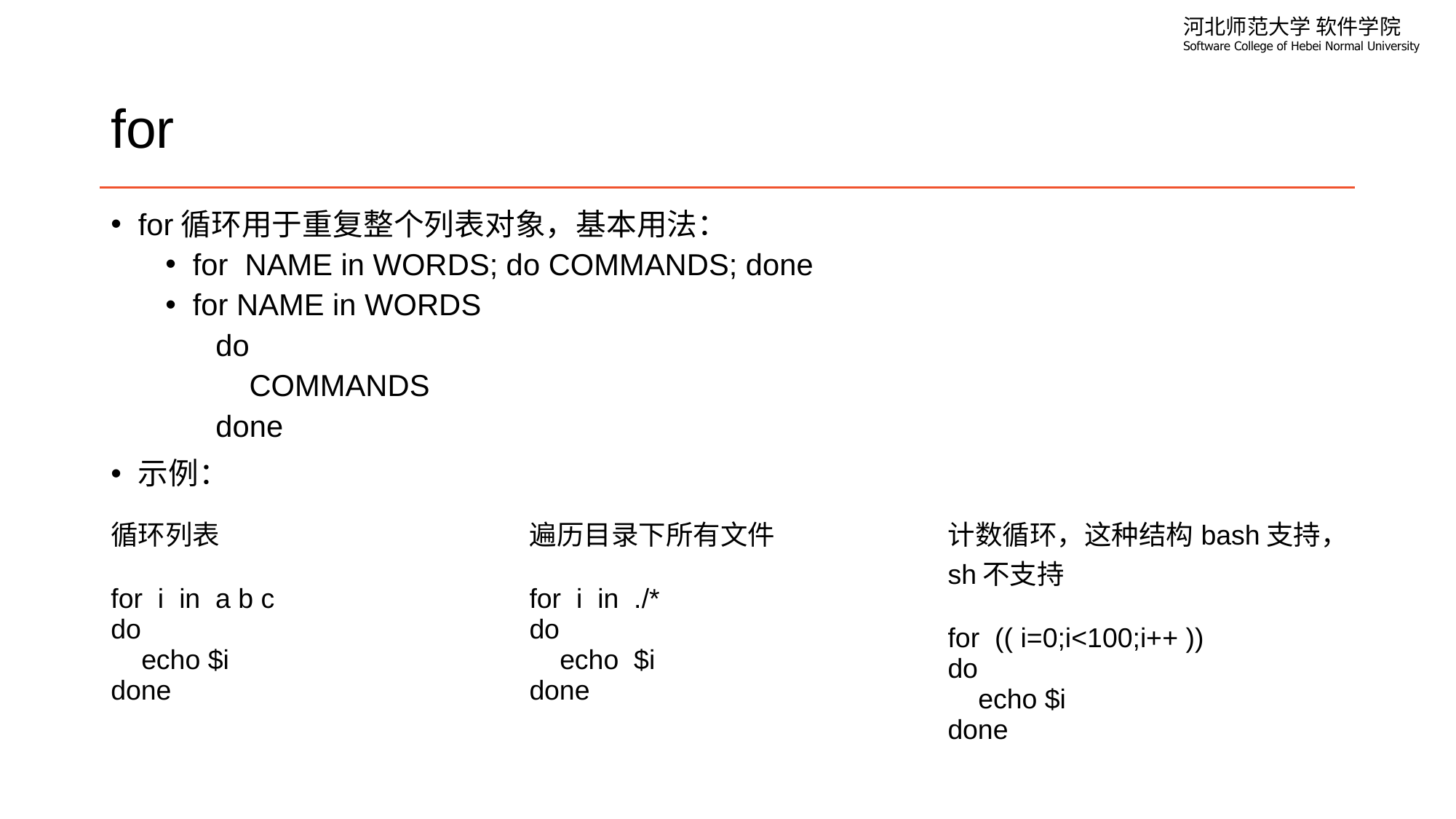

# for
for循环用于重复整个列表对象，基本用法：
for  NAME in WORDS; do COMMANDS; done
for NAME in WORDS
      do
          COMMANDS
      done
示例：

| 循环列表 for i in a b c do echo $i done | 遍历目录下所有文件 for i in ./\* do echo $i done | 计数循环，这种结构bash支持，sh不支持 for (( i=0;i<100;i++ )) do echo $i done |
| --- | --- | --- |